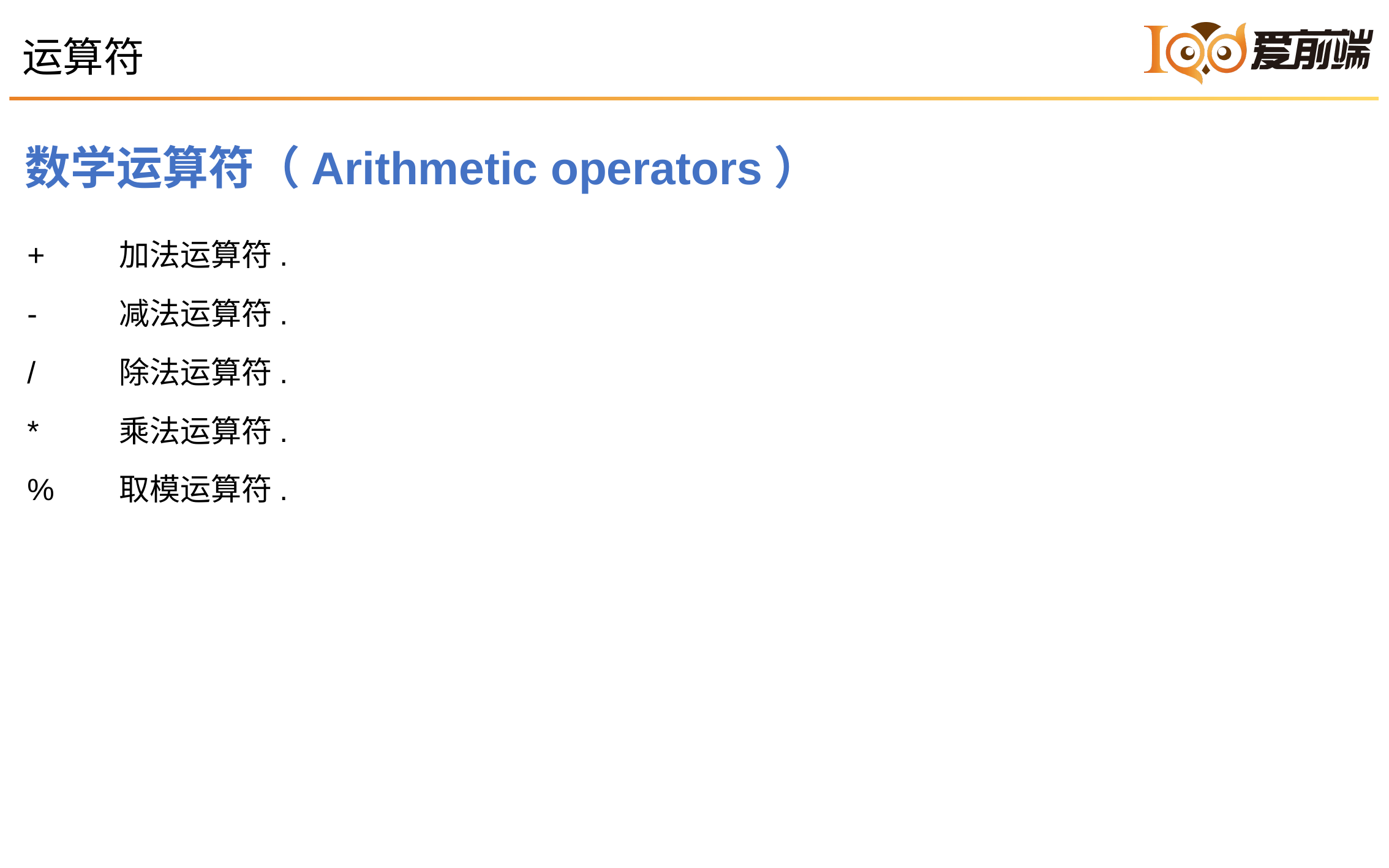

1
运算符

数学运算符（Arithmetic operators）
+	加法运算符.
-	减法运算符.
/	除法运算符.
*	乘法运算符.
%	取模运算符.